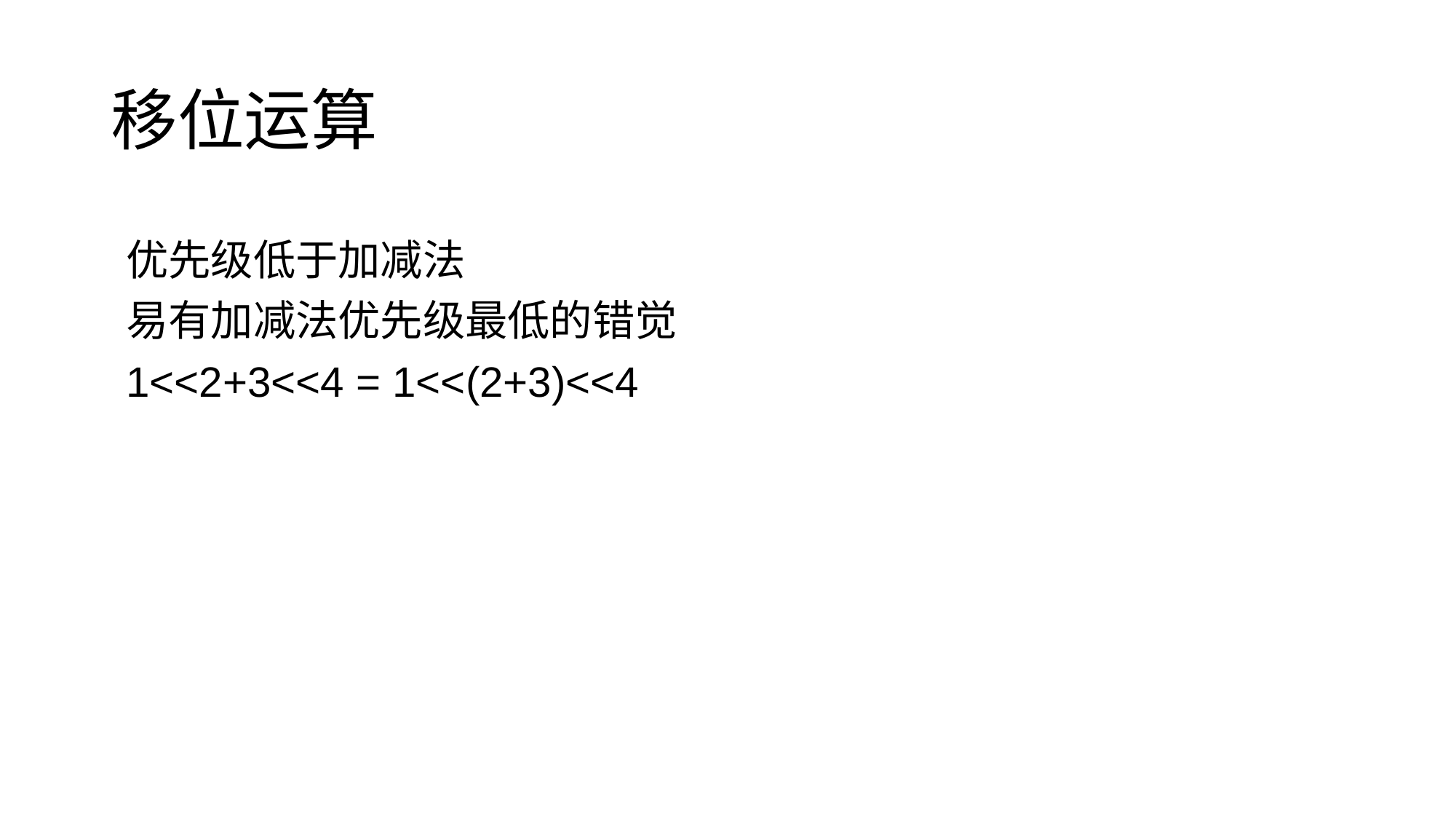

# 移位运算

优先级低于加减法
易有加减法优先级最低的错觉
1<<2+3<<4 = 1<<(2+3)<<4